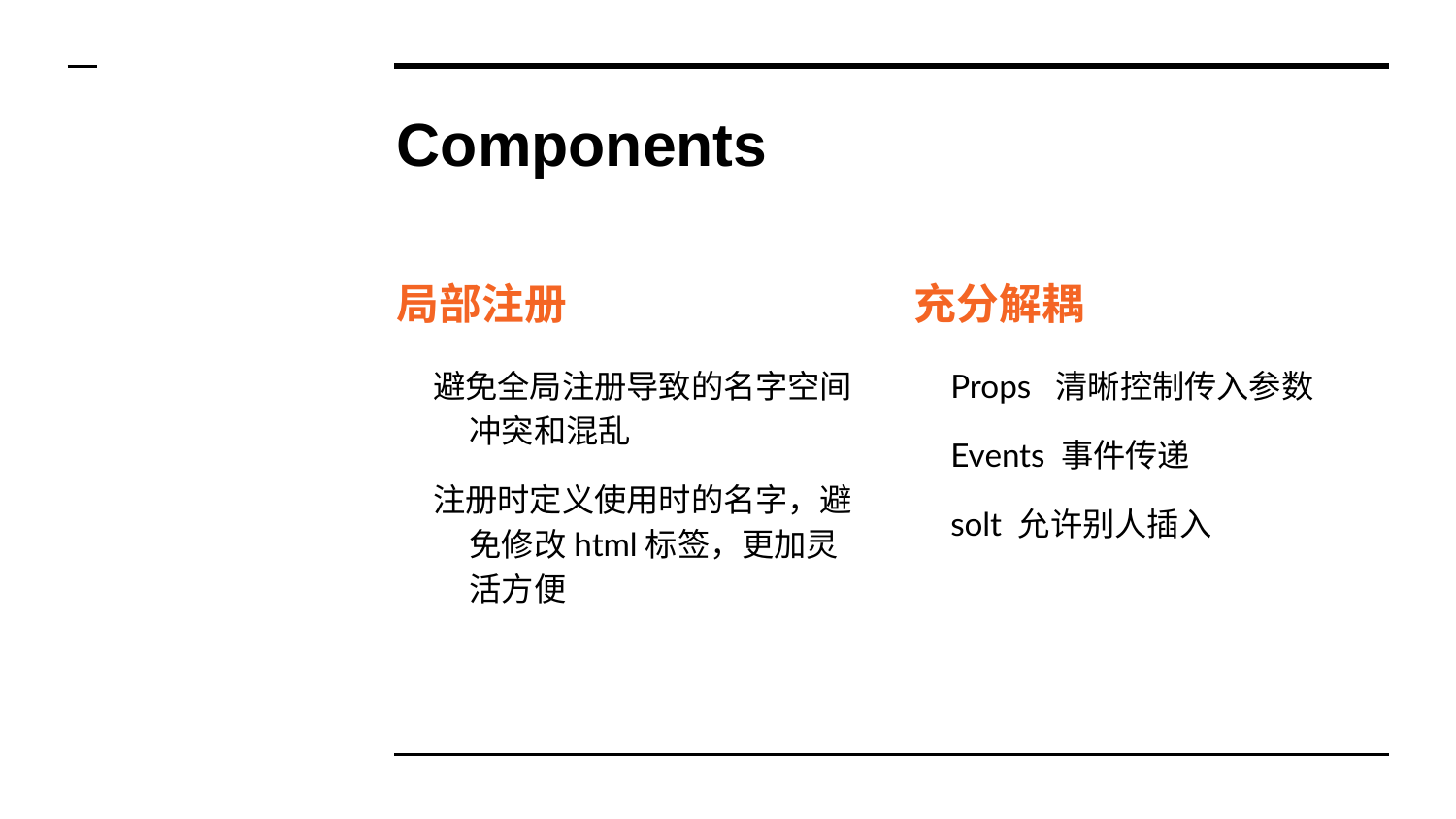

# Components
局部注册
避免全局注册导致的名字空间冲突和混乱
注册时定义使用时的名字，避免修改html标签，更加灵活方便
充分解耦
Props  清晰控制传入参数
Events 事件传递
solt 允许别人插入